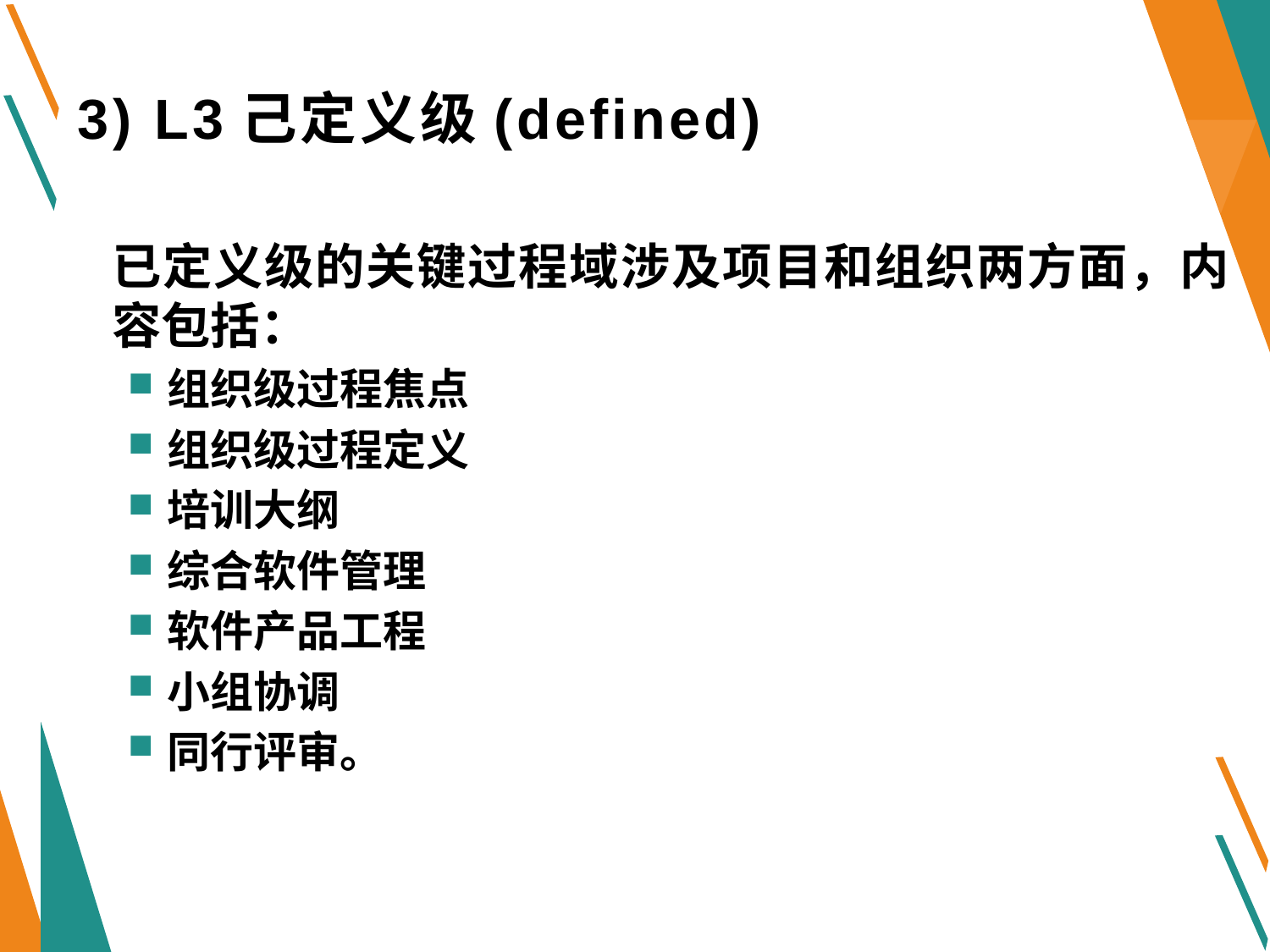

# 3) L3己定义级(defined)
已定义级的关键过程域涉及项目和组织两方面，内容包括：
组织级过程焦点
组织级过程定义
培训大纲
综合软件管理
软件产品工程
小组协调
同行评审。